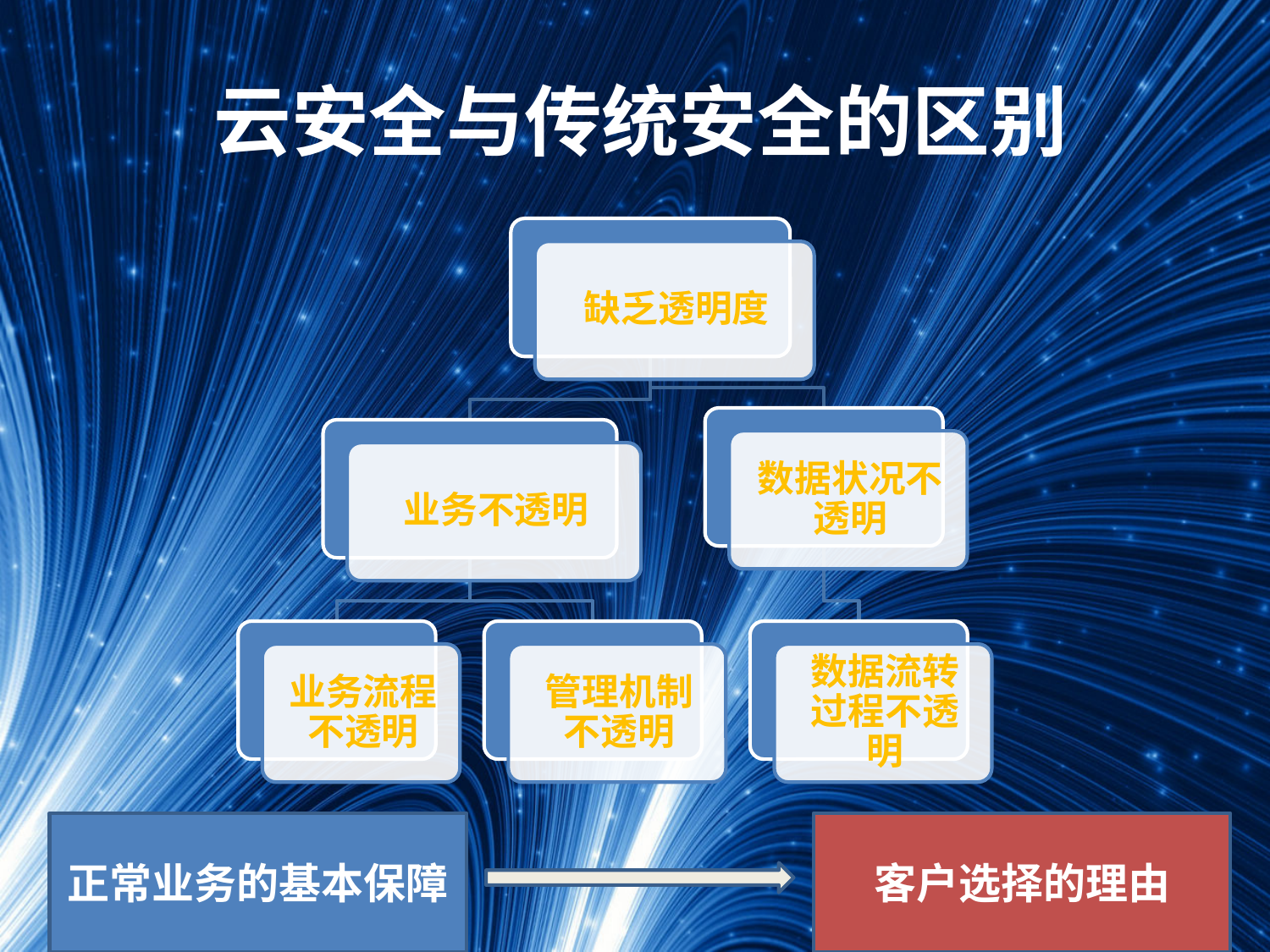

# 云安全与传统安全的区别
缺乏透明度
业务不透明
业务流程不透明
管理机制不透明
数据状况不透明
数据流转过程不透明
正常业务的基本保障
客户选择的理由